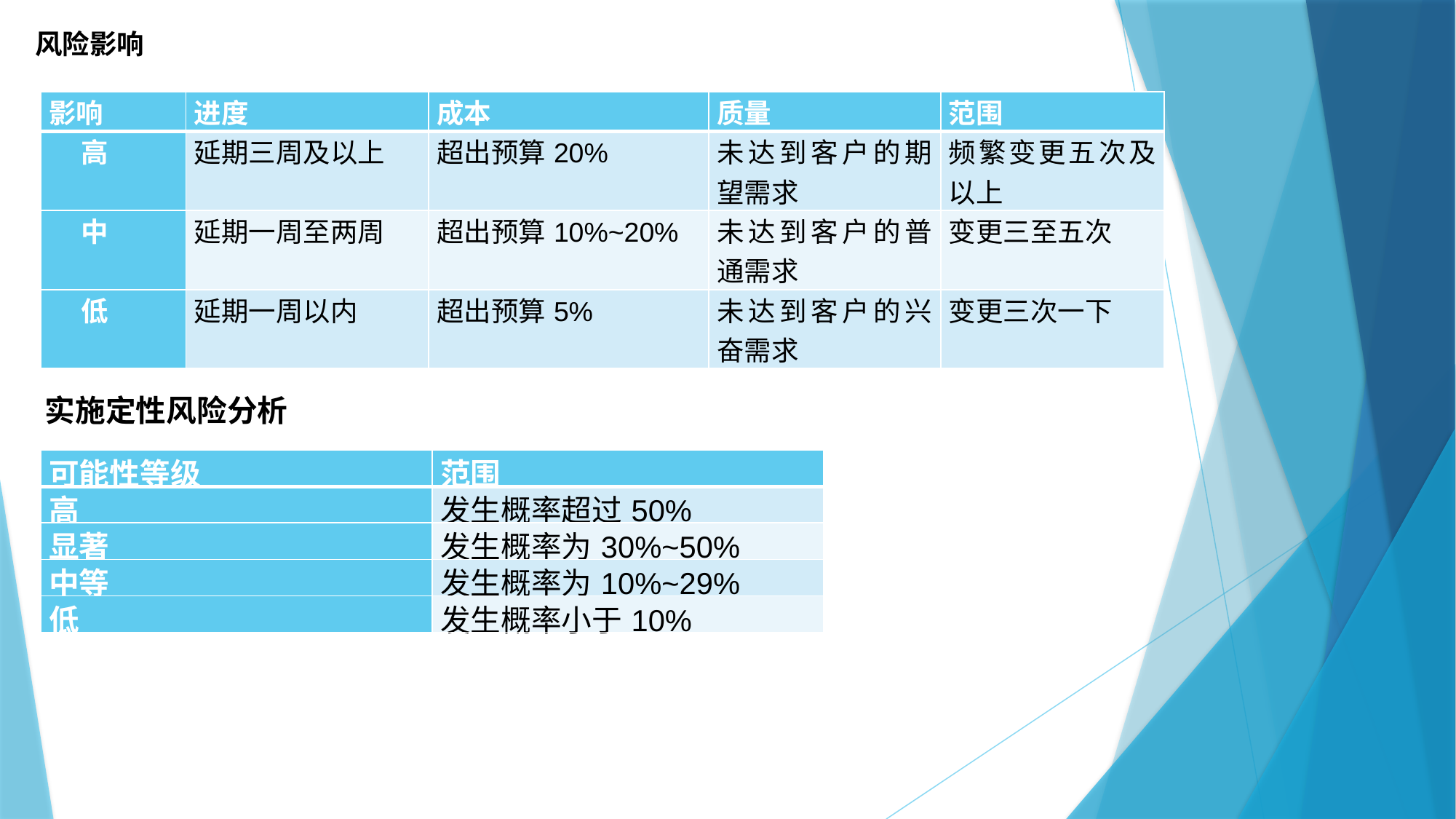

风险影响
| 影响 | 进度 | 成本 | 质量 | 范围 |
| --- | --- | --- | --- | --- |
| 高 | 延期三周及以上 | 超出预算20% | 未达到客户的期望需求 | 频繁变更五次及以上 |
| 中 | 延期一周至两周 | 超出预算10%~20% | 未达到客户的普通需求 | 变更三至五次 |
| 低 | 延期一周以内 | 超出预算5% | 未达到客户的兴奋需求 | 变更三次一下 |
实施定性风险分析
| 可能性等级 | 范围 |
| --- | --- |
| 高 | 发生概率超过50% |
| 显著 | 发生概率为30%~50% |
| 中等 | 发生概率为10%~29% |
| 低 | 发生概率小于10% |